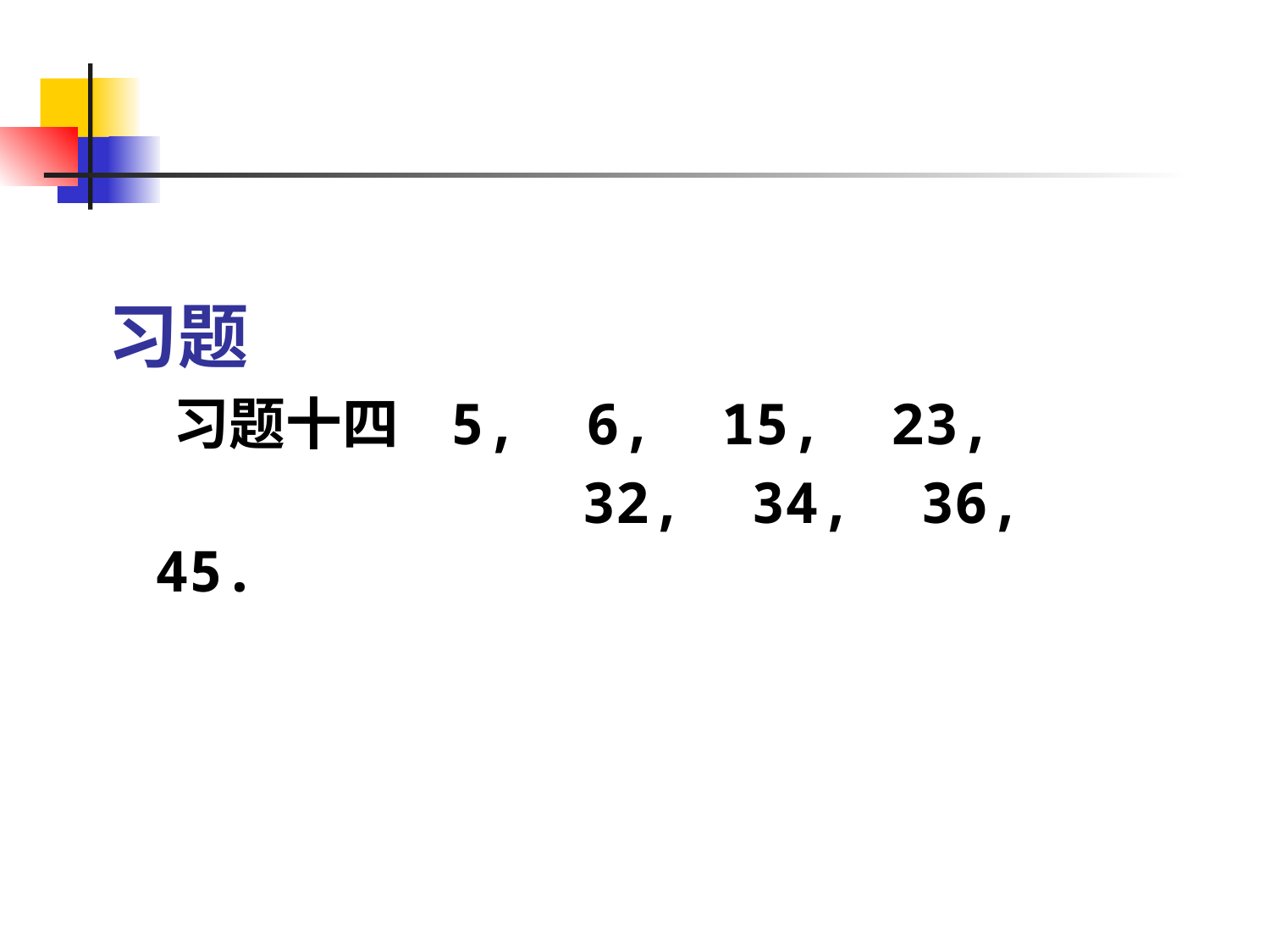

习题
    习题十四   5,  6,  15,  23,
              32,  34,  36,  45.